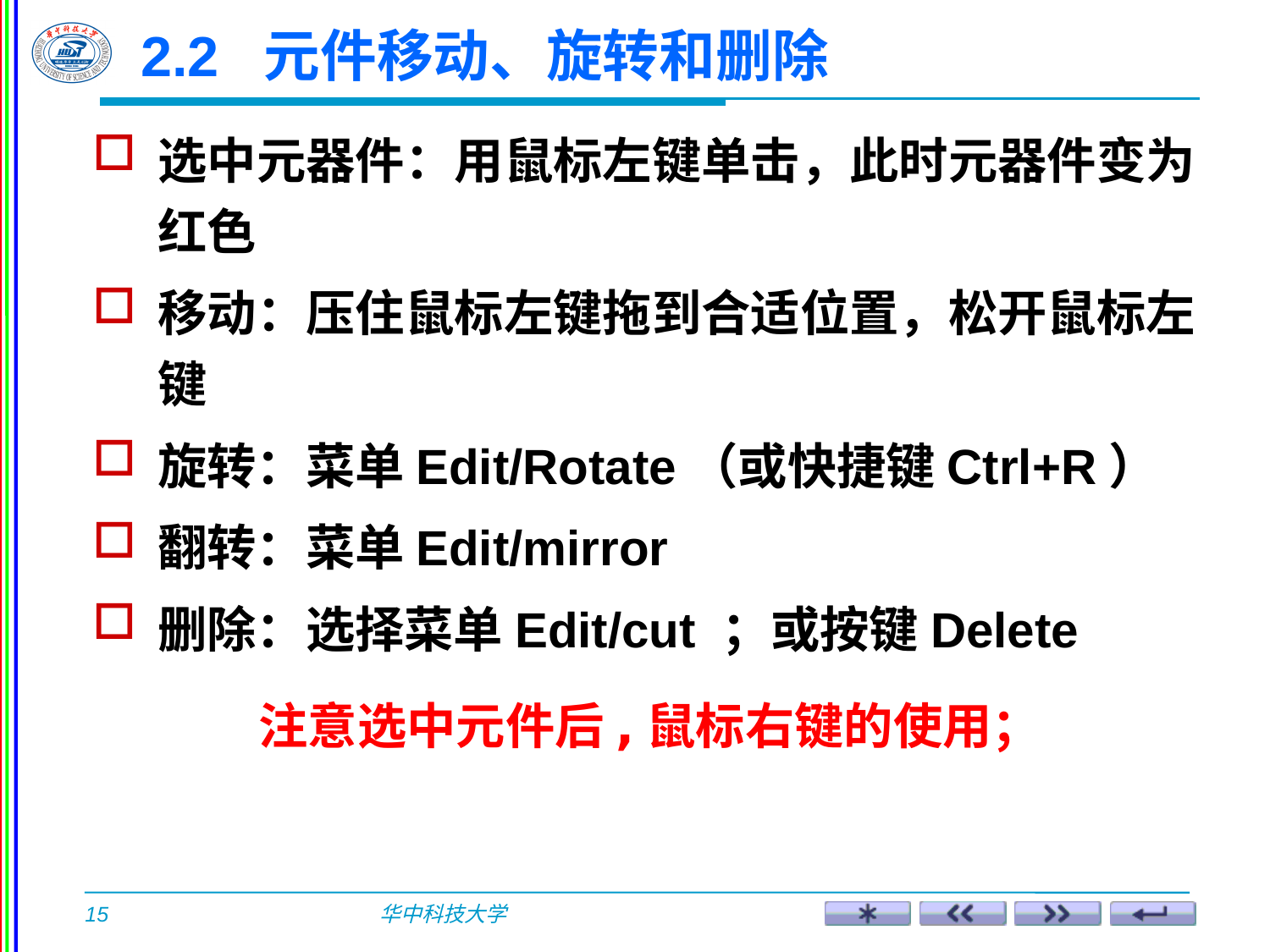

2.2  元件移动、旋转和删除
选中元器件：用鼠标左键单击，此时元器件变为红色
移动：压住鼠标左键拖到合适位置，松开鼠标左键
旋转：菜单Edit/Rotate（或快捷键Ctrl+R）
翻转：菜单Edit/mirror
删除：选择菜单Edit/cut ；或按键Delete
注意选中元件后,鼠标右键的使用；